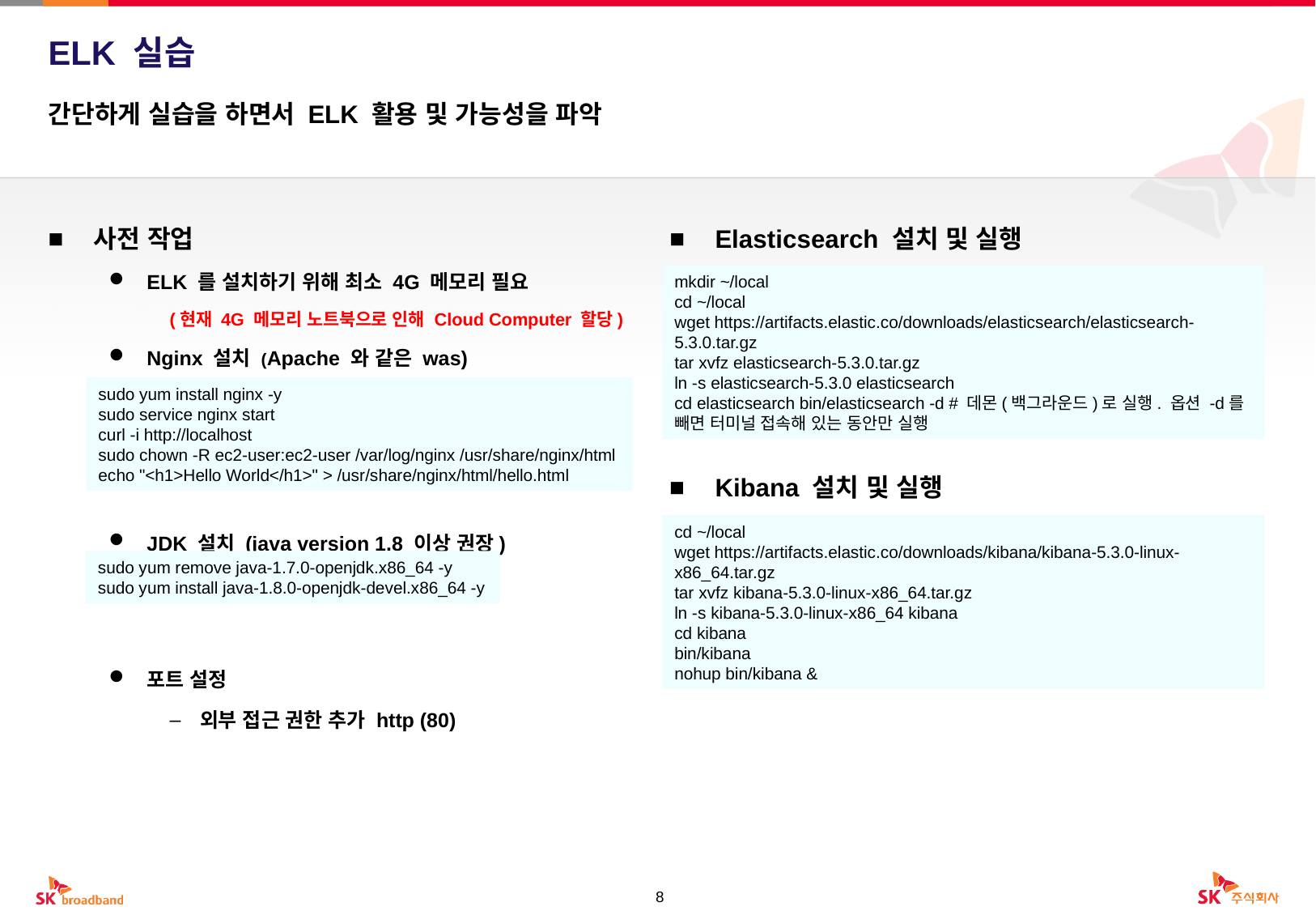

# ELK 실습
간단하게 실습을 하면서 ELK 활용 및 가능성을 파악
사전 작업
ELK 를 설치하기 위해 최소 4G 메모리 필요
(현재 4G 메모리 노트북으로 인해 Cloud Computer 할당)
Nginx 설치 (Apache 와 같은 was)

JDK 설치 (java version 1.8 이상 권장)

포트 설정
외부 접근 권한 추가 http (80)

Elasticsearch 설치 및 실행
mkdir ~/local
cd ~/local
wget https://artifacts.elastic.co/downloads/elasticsearch/elasticsearch-5.3.0.tar.gz
tar xvfz elasticsearch-5.3.0.tar.gz
ln -s elasticsearch-5.3.0 elasticsearch
cd elasticsearch bin/elasticsearch -d # 데몬(백그라운드)로 실행. 옵션 -d를 빼면 터미널 접속해 있는 동안만 실행
sudo yum install nginx -y
sudo service nginx start
curl -i http://localhost
sudo chown -R ec2-user:ec2-user /var/log/nginx /usr/share/nginx/html
echo "<h1>Hello World</h1>" > /usr/share/nginx/html/hello.html
Kibana 설치 및 실행
cd ~/local
wget https://artifacts.elastic.co/downloads/kibana/kibana-5.3.0-linux-x86_64.tar.gz
tar xvfz kibana-5.3.0-linux-x86_64.tar.gz
ln -s kibana-5.3.0-linux-x86_64 kibana
cd kibana
bin/kibana
nohup bin/kibana &
sudo yum remove java-1.7.0-openjdk.x86_64 -y
sudo yum install java-1.8.0-openjdk-devel.x86_64 -y